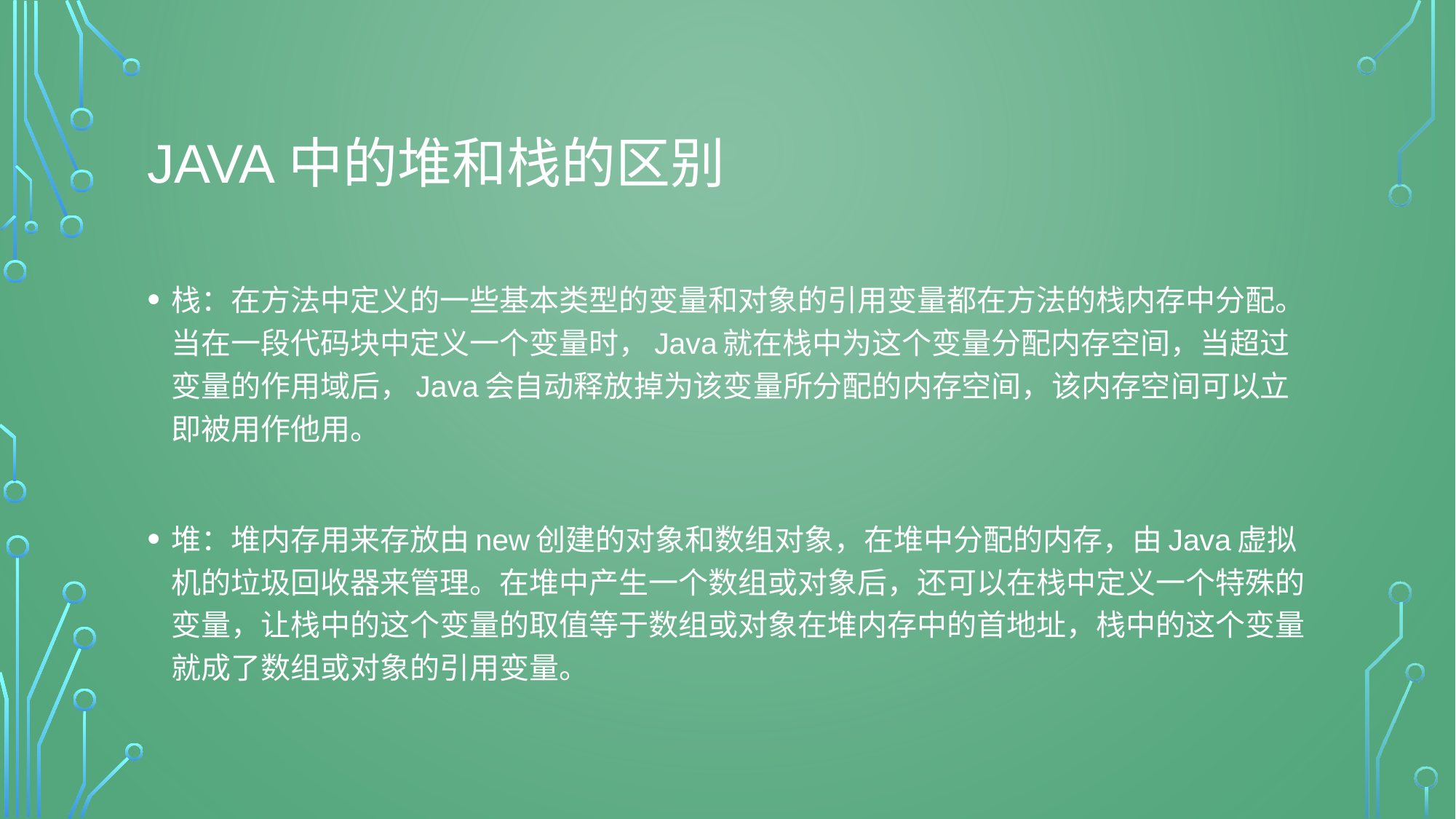

# Java中的堆和栈的区别
栈：在方法中定义的一些基本类型的变量和对象的引用变量都在方法的栈内存中分配。当在一段代码块中定义一个变量时，Java就在栈中为这个变量分配内存空间，当超过变量的作用域后，Java会自动释放掉为该变量所分配的内存空间，该内存空间可以立即被用作他用。

堆：堆内存用来存放由new创建的对象和数组对象，在堆中分配的内存，由Java虚拟机的垃圾回收器来管理。在堆中产生一个数组或对象后，还可以在栈中定义一个特殊的变量，让栈中的这个变量的取值等于数组或对象在堆内存中的首地址，栈中的这个变量就成了数组或对象的引用变量。